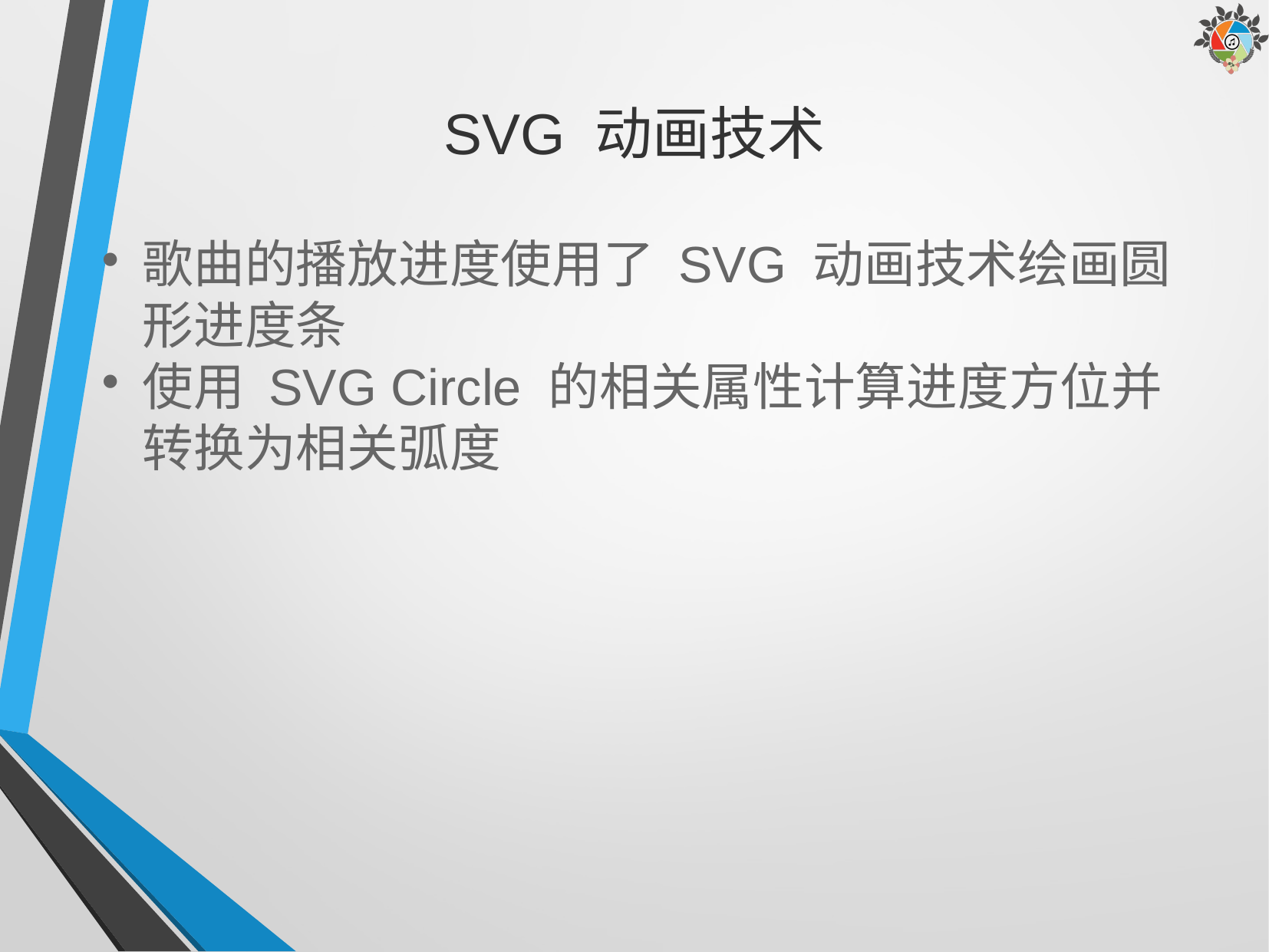

SVG 动画技术
歌曲的播放进度使用了 SVG 动画技术绘画圆形进度条
使用 SVG Circle 的相关属性计算进度方位并转换为相关弧度